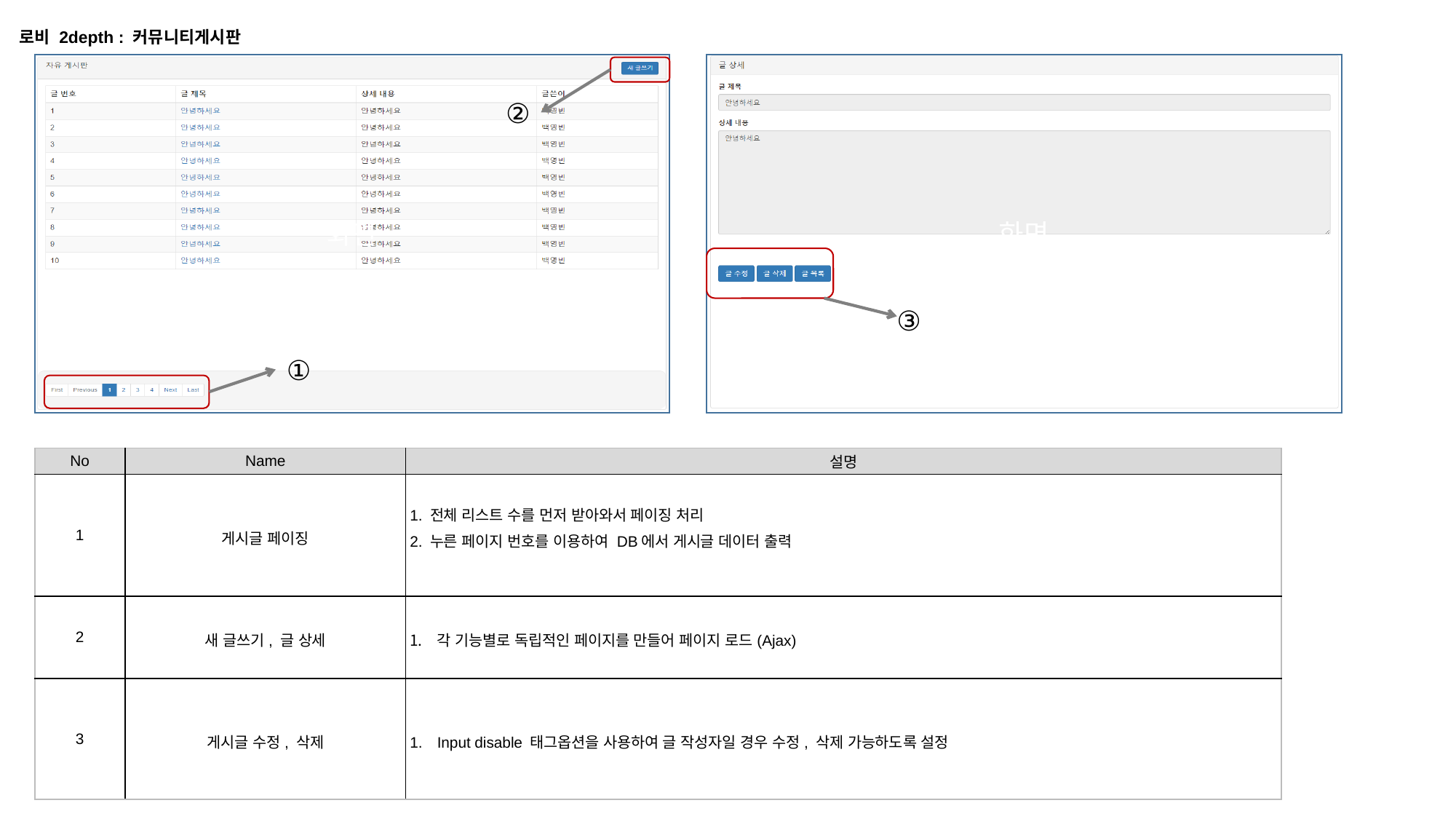

로비 2depth : 커뮤니티게시판
화면
화면

②

③

①

| No | Name | 설명 |
| --- | --- | --- |
| 1 | 게시글 페이징 | 1. 전체 리스트 수를 먼저 받아와서 페이징 처리 2. 누른 페이지 번호를 이용하여 DB에서 게시글 데이터 출력 |
| 2 | 새 글쓰기, 글 상세 | 각 기능별로 독립적인 페이지를 만들어 페이지 로드(Ajax) |
| 3 | 게시글 수정, 삭제 | Input disable 태그옵션을 사용하여 글 작성자일 경우 수정, 삭제 가능하도록 설정 |